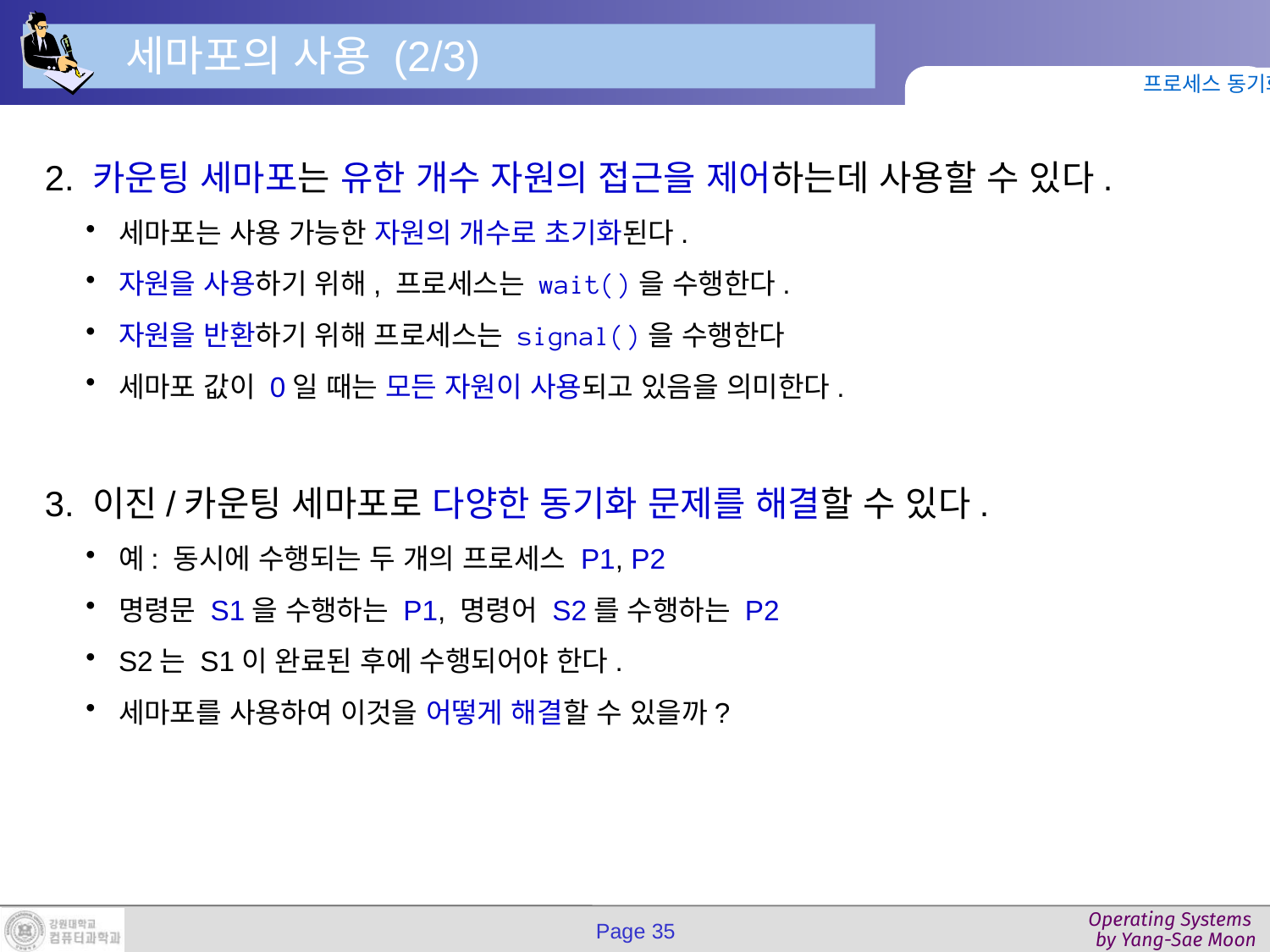

세마포의 사용 (2/3)
프로세스 동기화
2. 카운팅 세마포는 유한 개수 자원의 접근을 제어하는데 사용할 수 있다.
세마포는 사용 가능한 자원의 개수로 초기화된다.
자원을 사용하기 위해, 프로세스는 wait()을 수행한다.
자원을 반환하기 위해 프로세스는 signal()을 수행한다
세마포 값이 0일 때는 모든 자원이 사용되고 있음을 의미한다.

3. 이진/카운팅 세마포로 다양한 동기화 문제를 해결할 수 있다.
예: 동시에 수행되는 두 개의 프로세스 P1, P2
명령문 S1을 수행하는 P1, 명령어 S2를 수행하는 P2
S2는 S1이 완료된 후에 수행되어야 한다.
세마포를 사용하여 이것을 어떻게 해결할 수 있을까?
Page 35